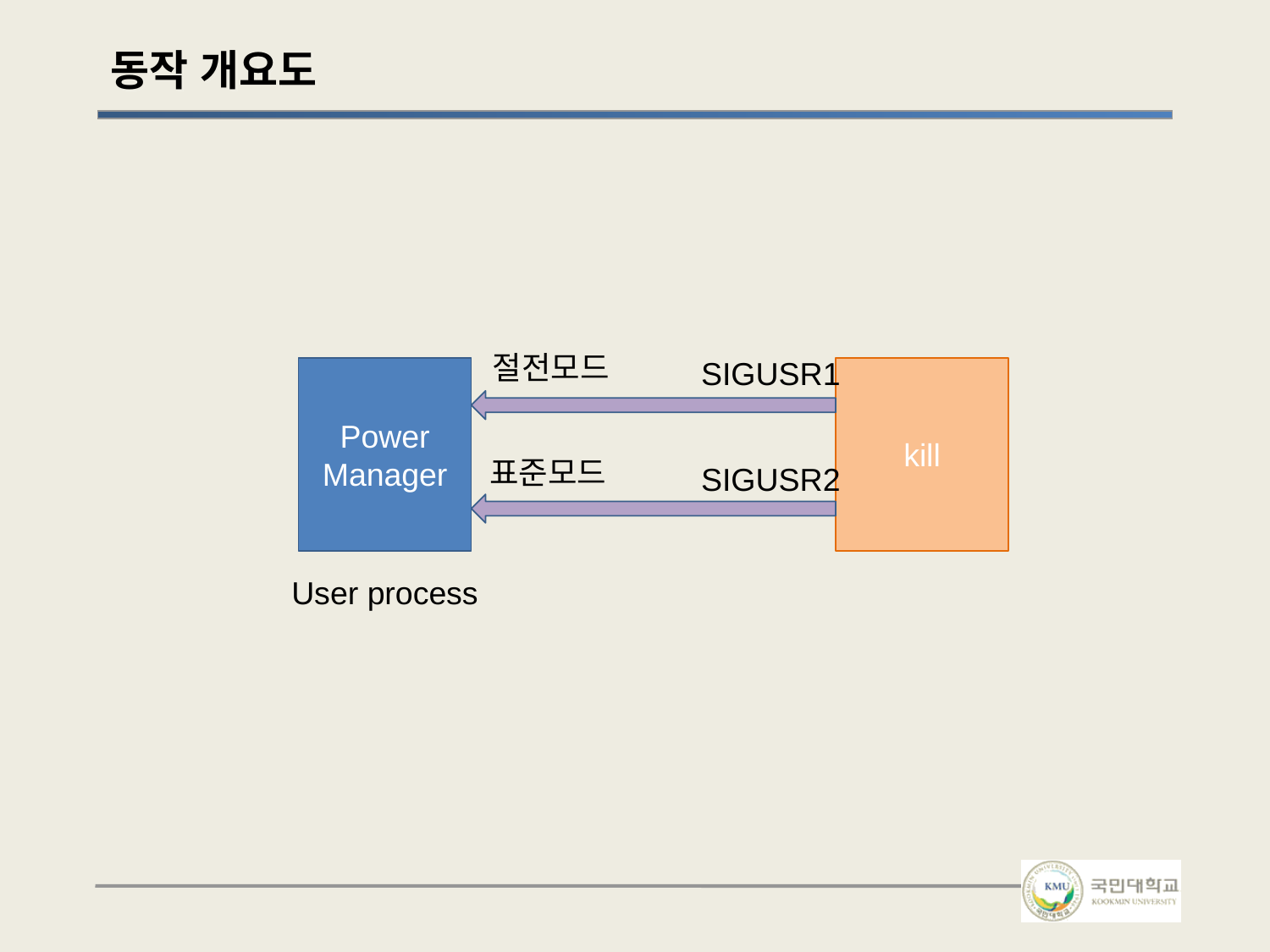

# 동작 개요도
절전모드
SIGUSR1
Power
Manager
kill

표준모드
SIGUSR2

User process